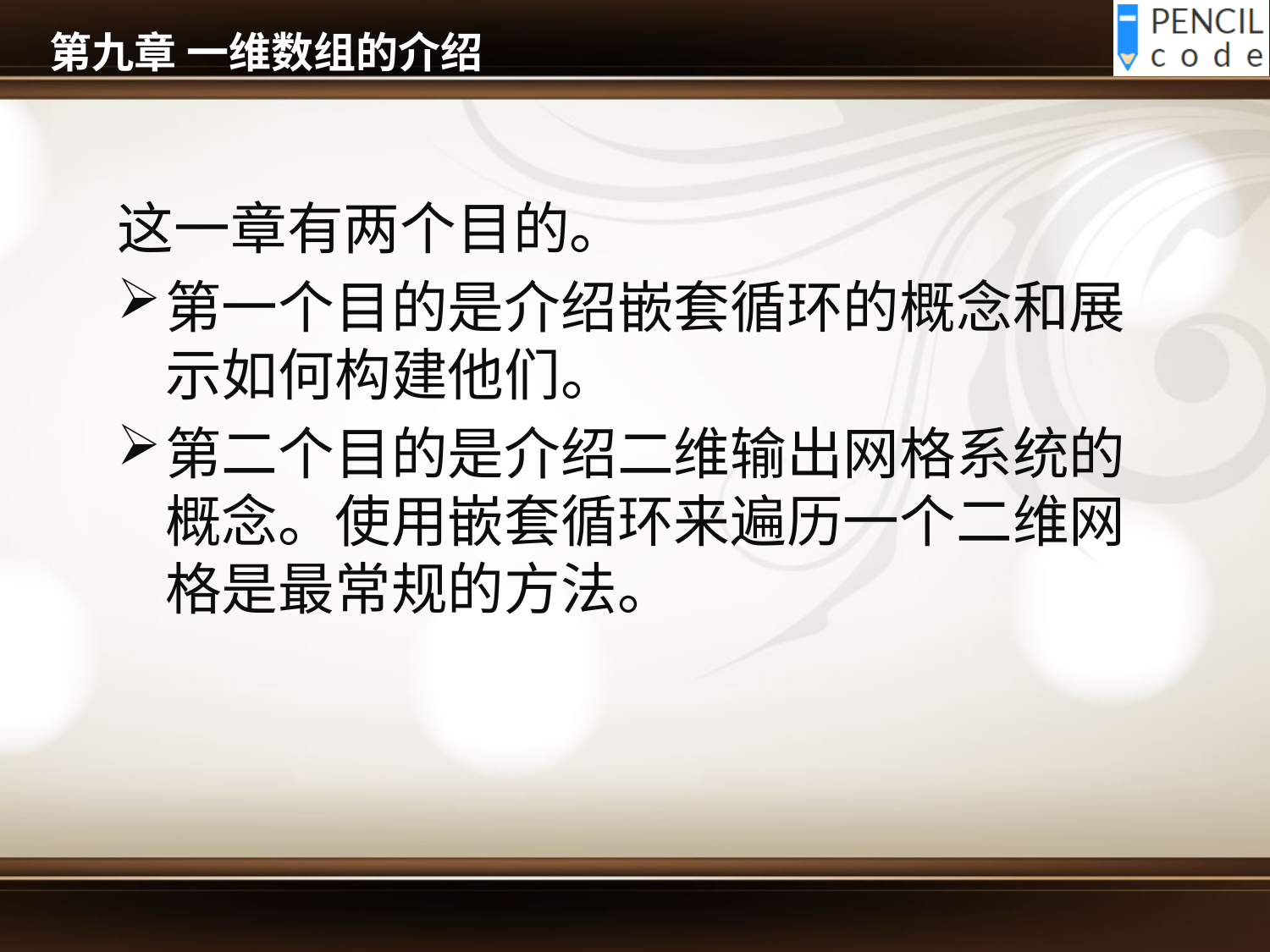

# 第九章 一维数组的介绍
这一章有两个目的。
第一个目的是介绍嵌套循环的概念和展示如何构建他们。
第二个目的是介绍二维输出网格系统的概念。使用嵌套循环来遍历一个二维网格是最常规的方法。